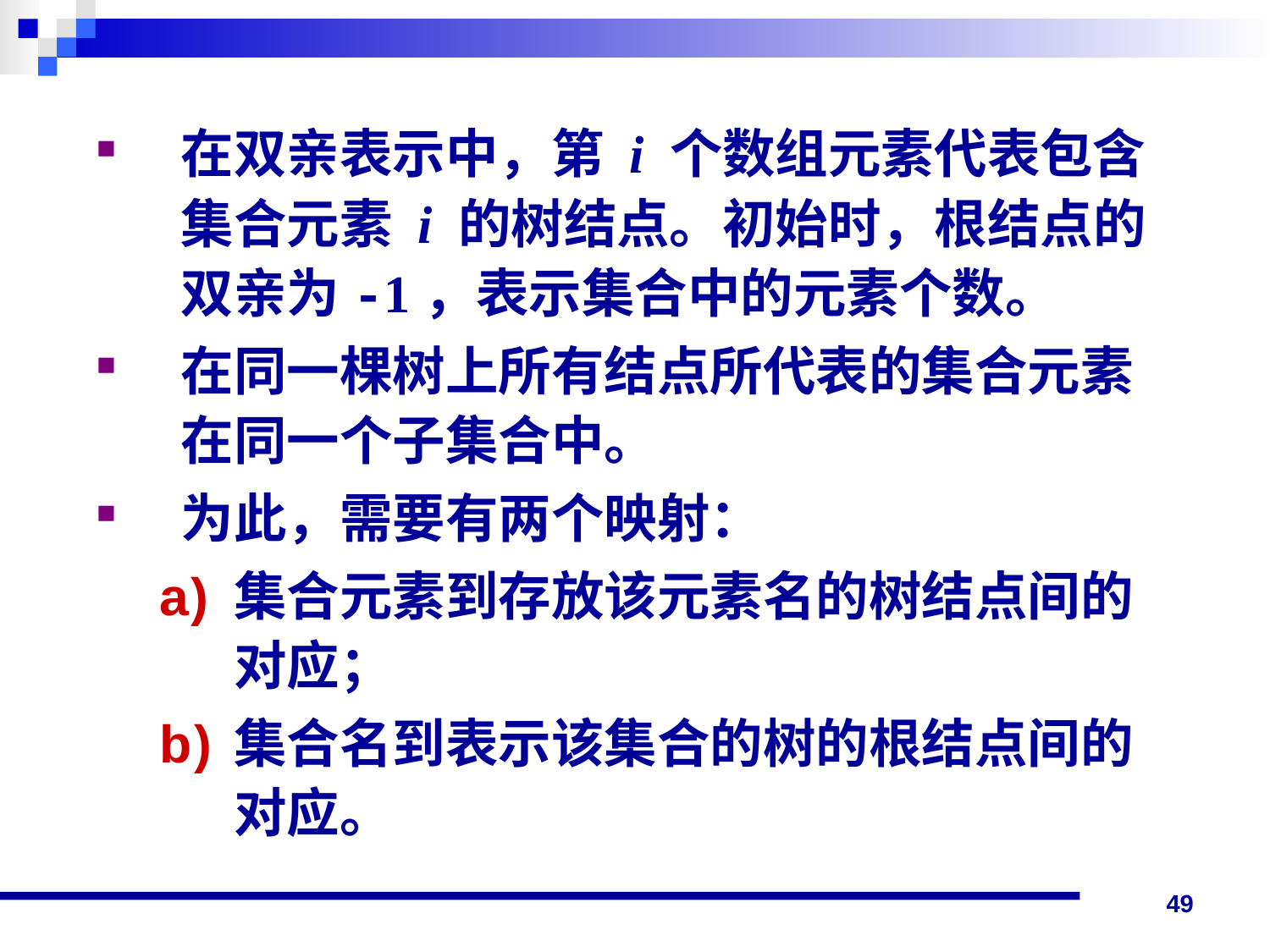

在双亲表示中，第 i 个数组元素代表包含集合元素 i 的树结点。初始时，根结点的双亲为-1，表示集合中的元素个数。
在同一棵树上所有结点所代表的集合元素在同一个子集合中。
为此，需要有两个映射：
集合元素到存放该元素名的树结点间的对应；
集合名到表示该集合的树的根结点间的对应。
49